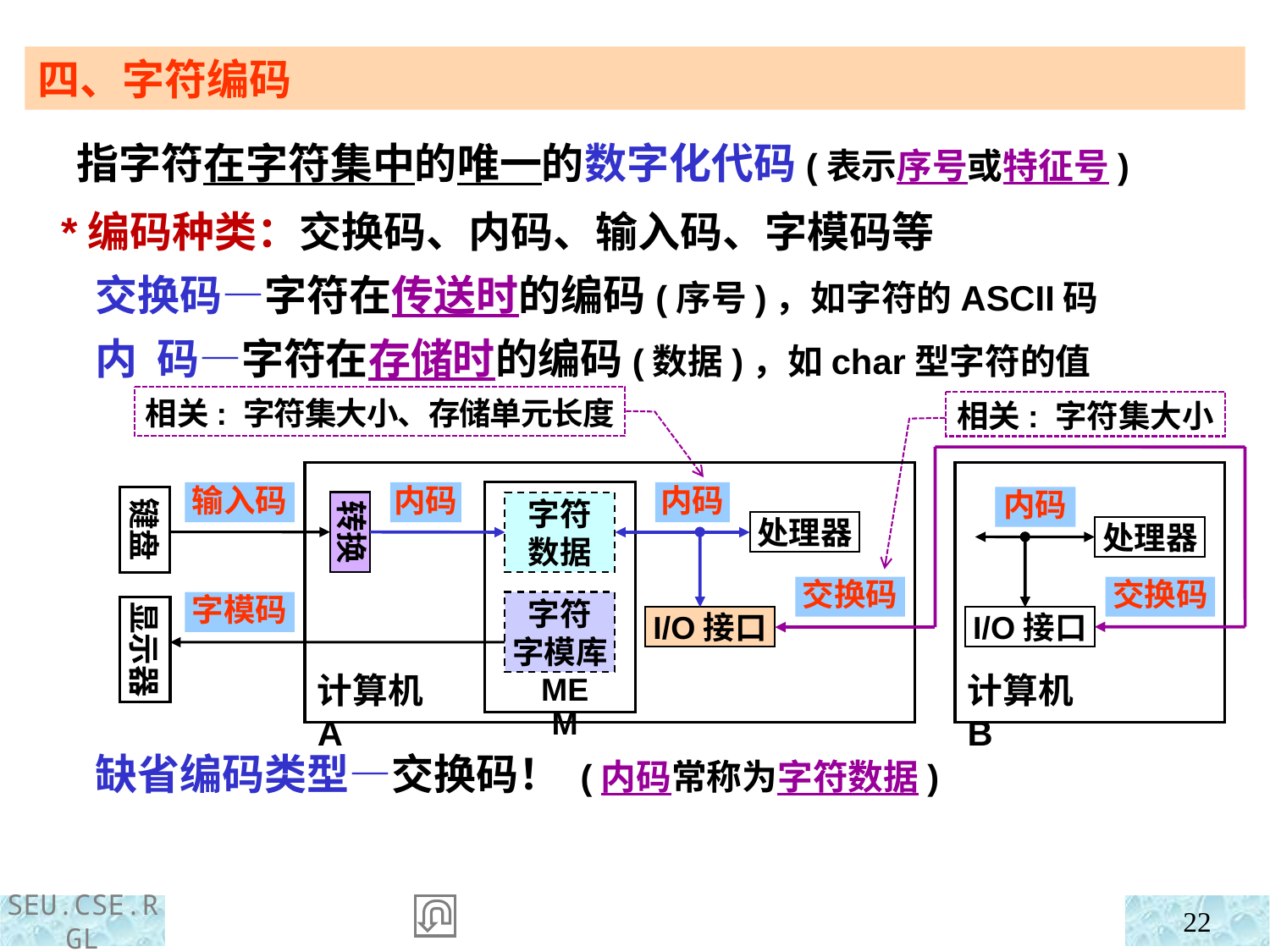

四、字符编码
   指字符在字符集中的唯一的数字化代码(表示序号或特征号)
  *编码种类：交换码、内码、输入码、字模码等
     交换码—字符在传送时的编码(序号)，如字符的ASCII码
     内  码—字符在存储时的编码(数据)，如char型字符的值
相关: 字符集大小、存储单元长度
相关: 字符集大小

输入码
内码
内码
键盘
内码
转换
字符
数据
处理器
处理器

交换码
交换码
字符
字模库
字模码
显示器
I/O接口
I/O接口

计算机A
计算机B
MEM
     缺省编码类型—交换码！ (内码常称为字符数据)

22